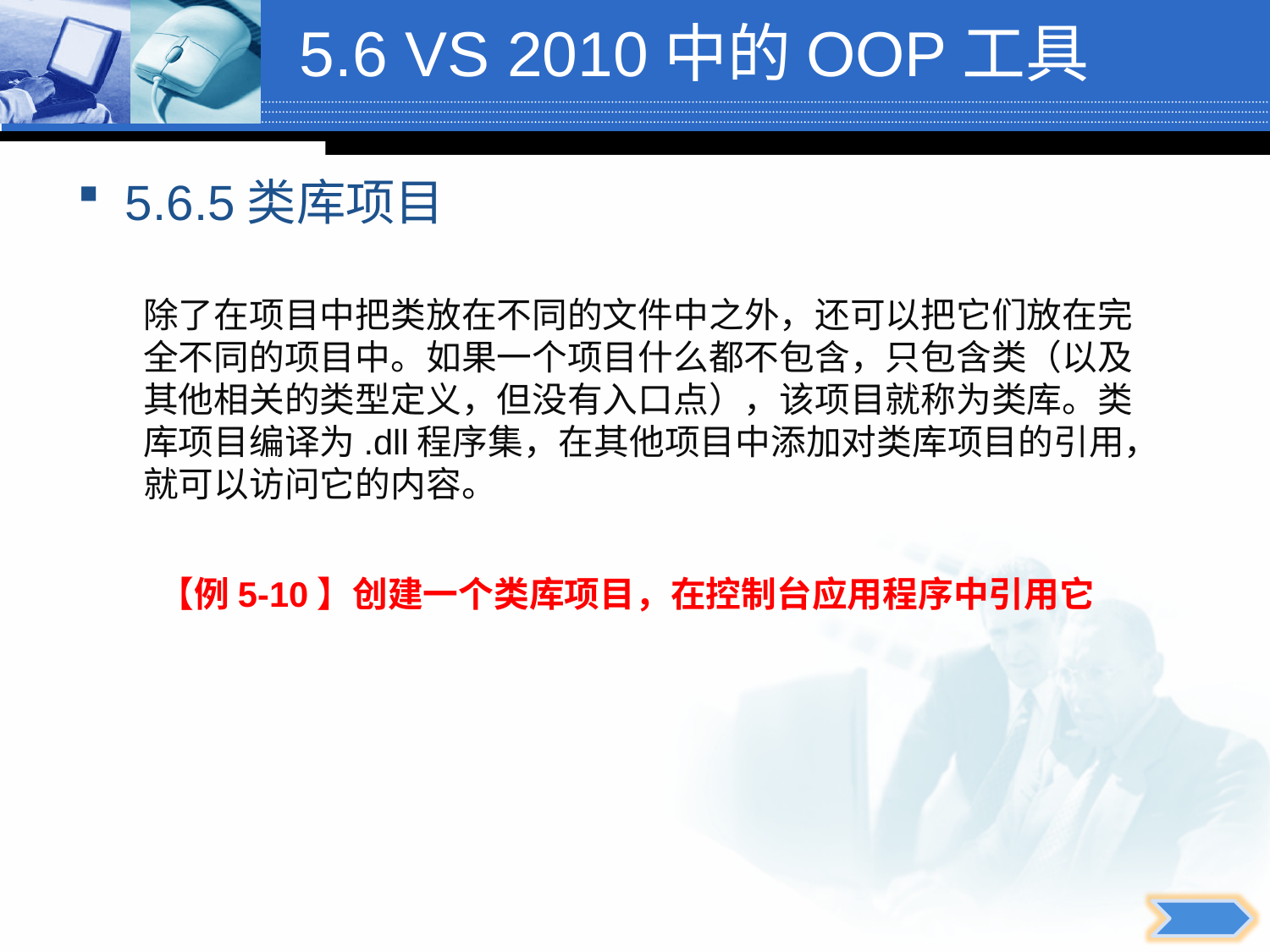

# 5.6 VS 2010中的OOP工具
5.6.5类库项目
除了在项目中把类放在不同的文件中之外，还可以把它们放在完全不同的项目中。如果一个项目什么都不包含，只包含类（以及其他相关的类型定义，但没有入口点），该项目就称为类库。类库项目编译为.dll程序集，在其他项目中添加对类库项目的引用，就可以访问它的内容。
【例5-10】创建一个类库项目，在控制台应用程序中引用它